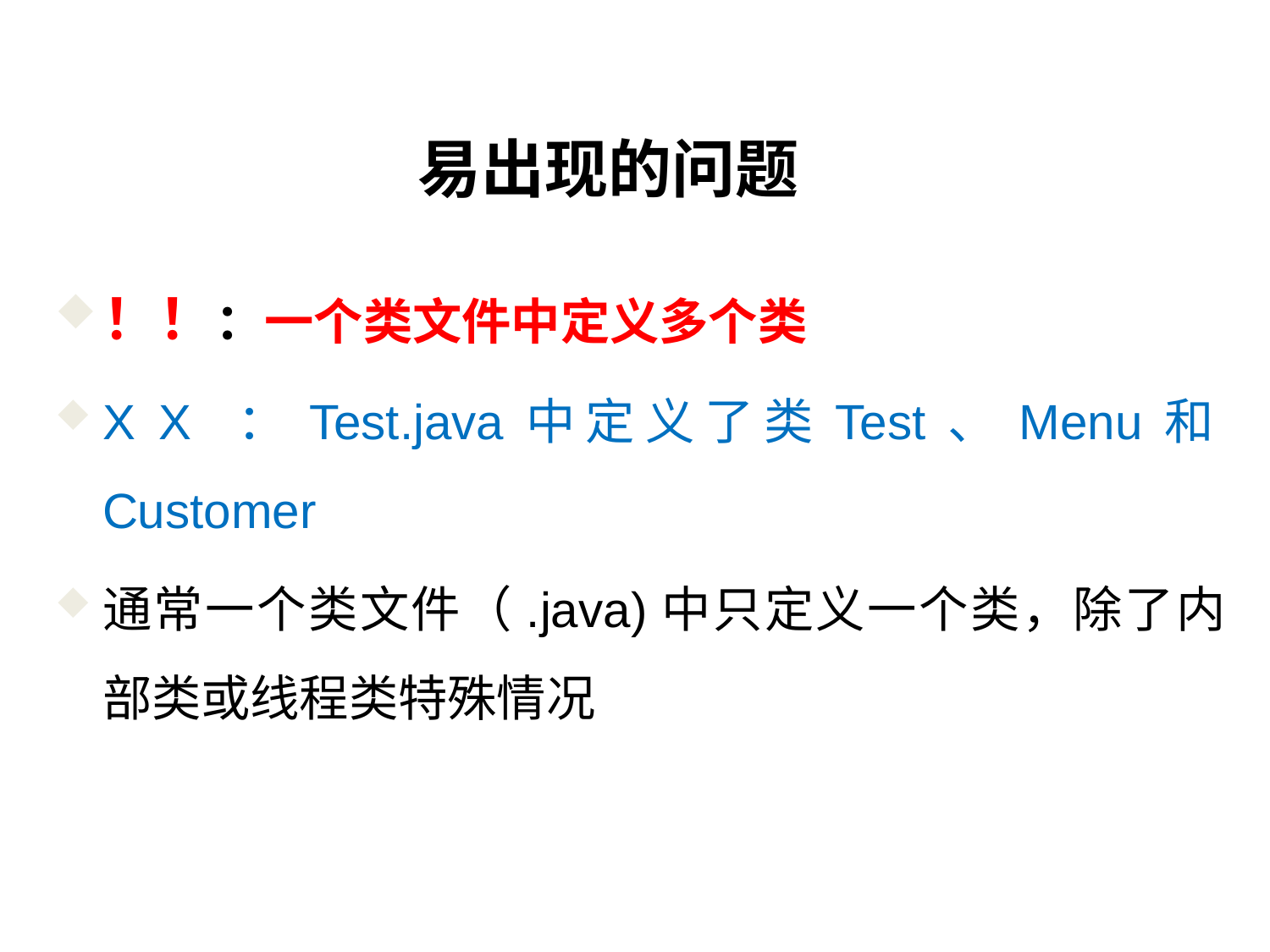

易出现的问题
！！：一个类文件中定义多个类
X X ：Test.java中定义了类Test、Menu和Customer
通常一个类文件（.java)中只定义一个类，除了内部类或线程类特殊情况